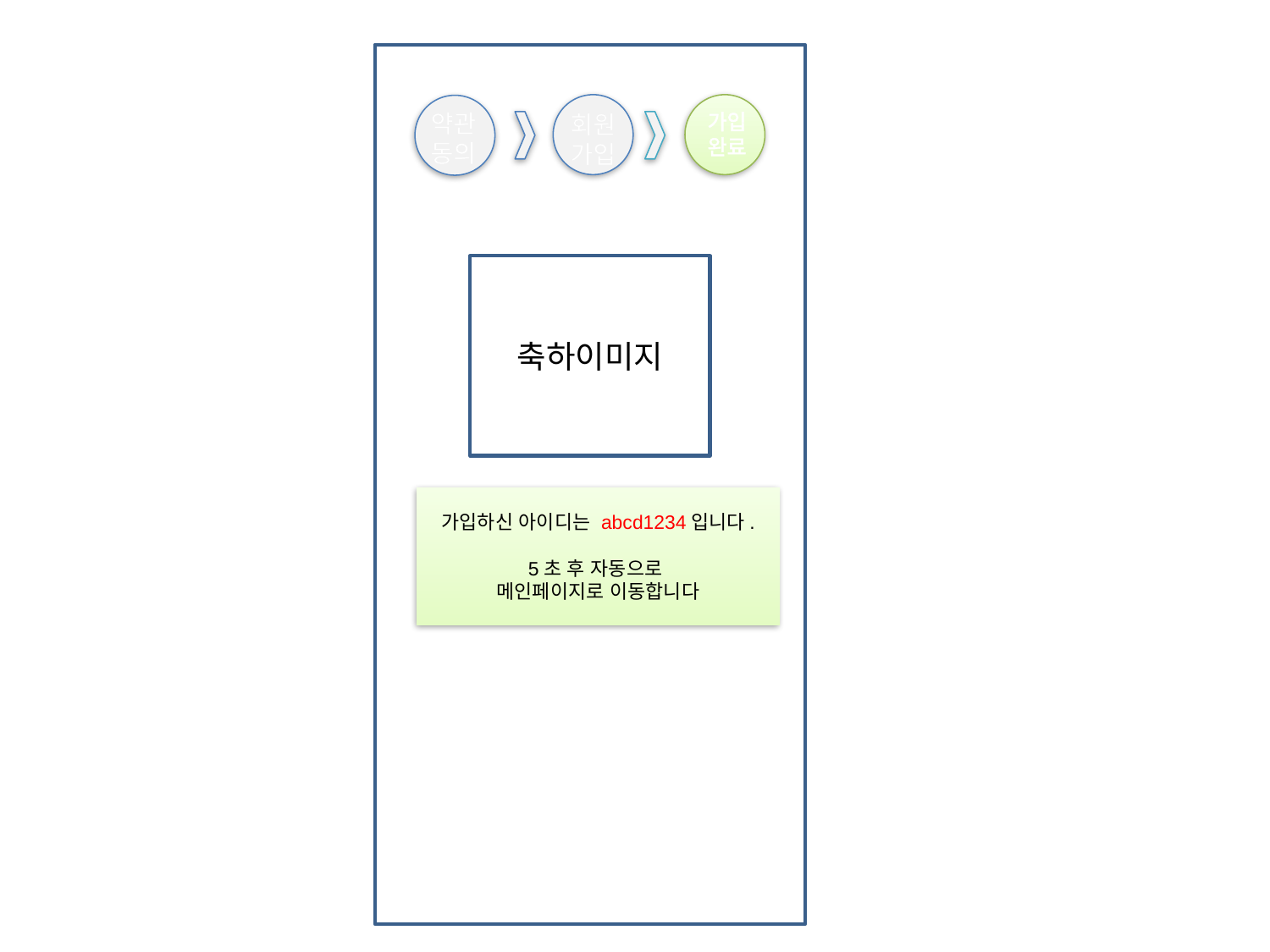

약관
동의
가입
완료
회원
가입

축하이미지
가입하신 아이디는 abcd1234입니다.

5초 후 자동으로
메인페이지로 이동합니다